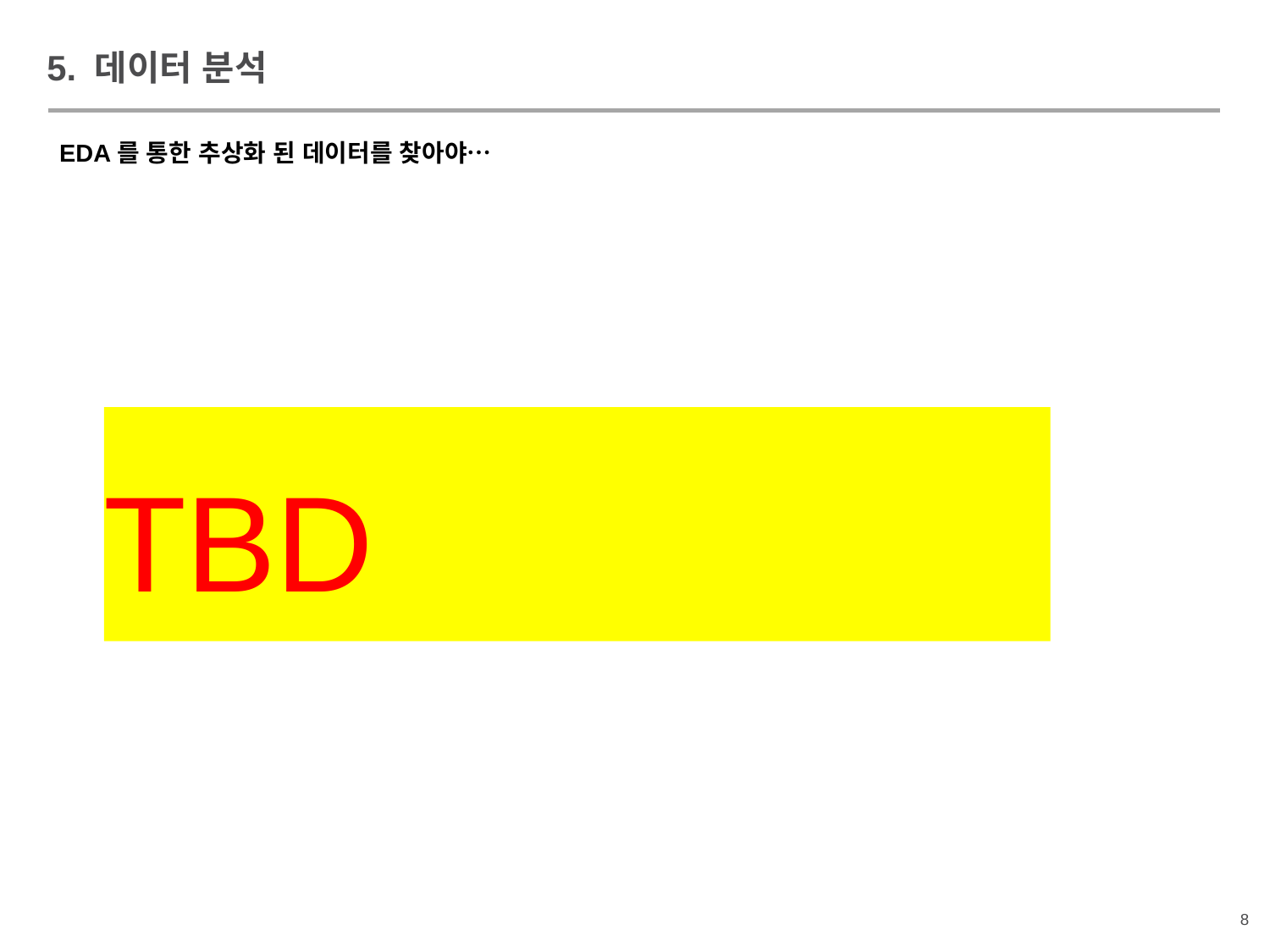

5. 데이터 분석
EDA를 통한 추상화 된 데이터를 찾아야…
TBD